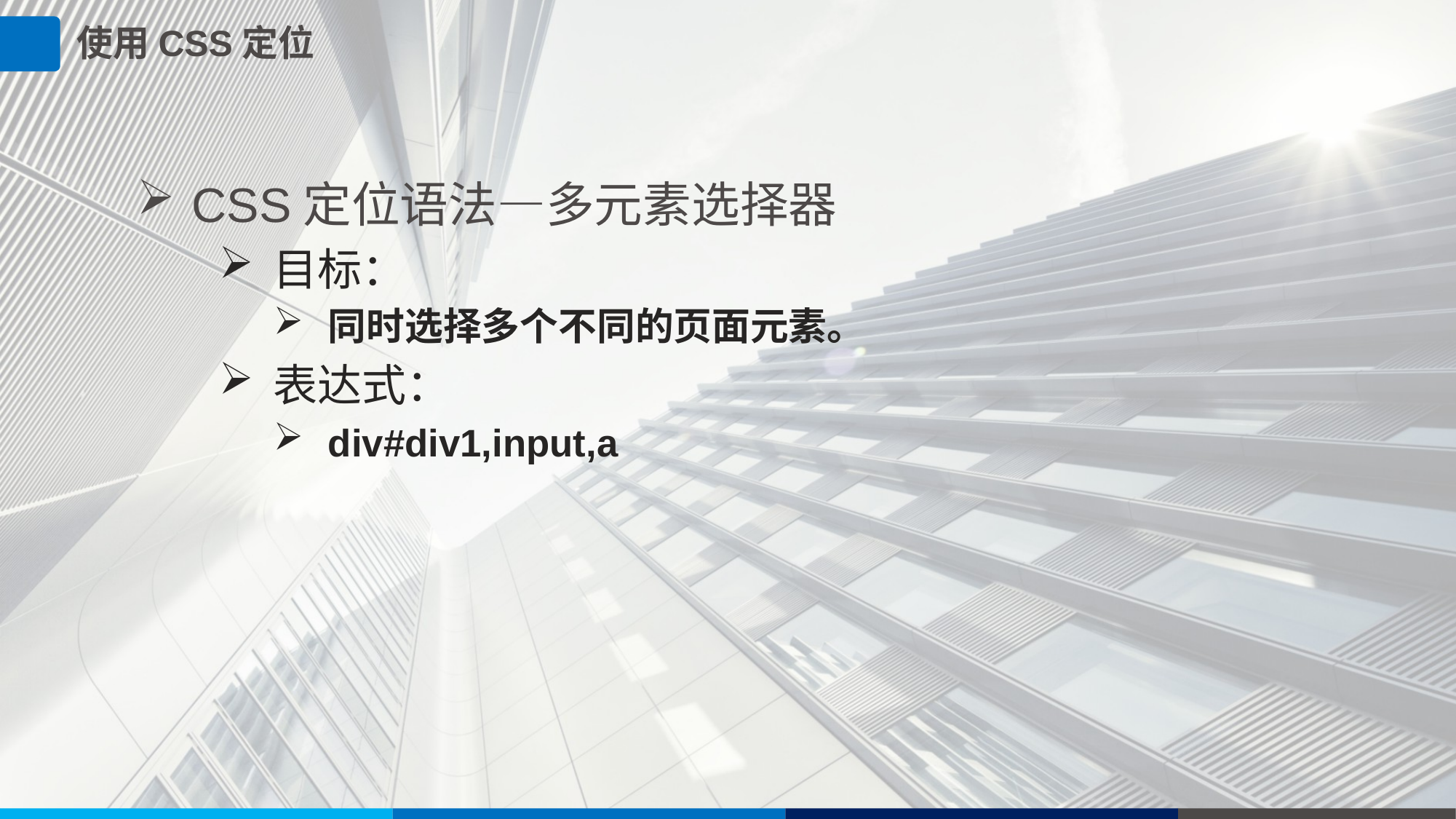

使用CSS定位
CSS定位语法—多元素选择器
目标：
同时选择多个不同的页面元素。
表达式：
div#div1,input,a